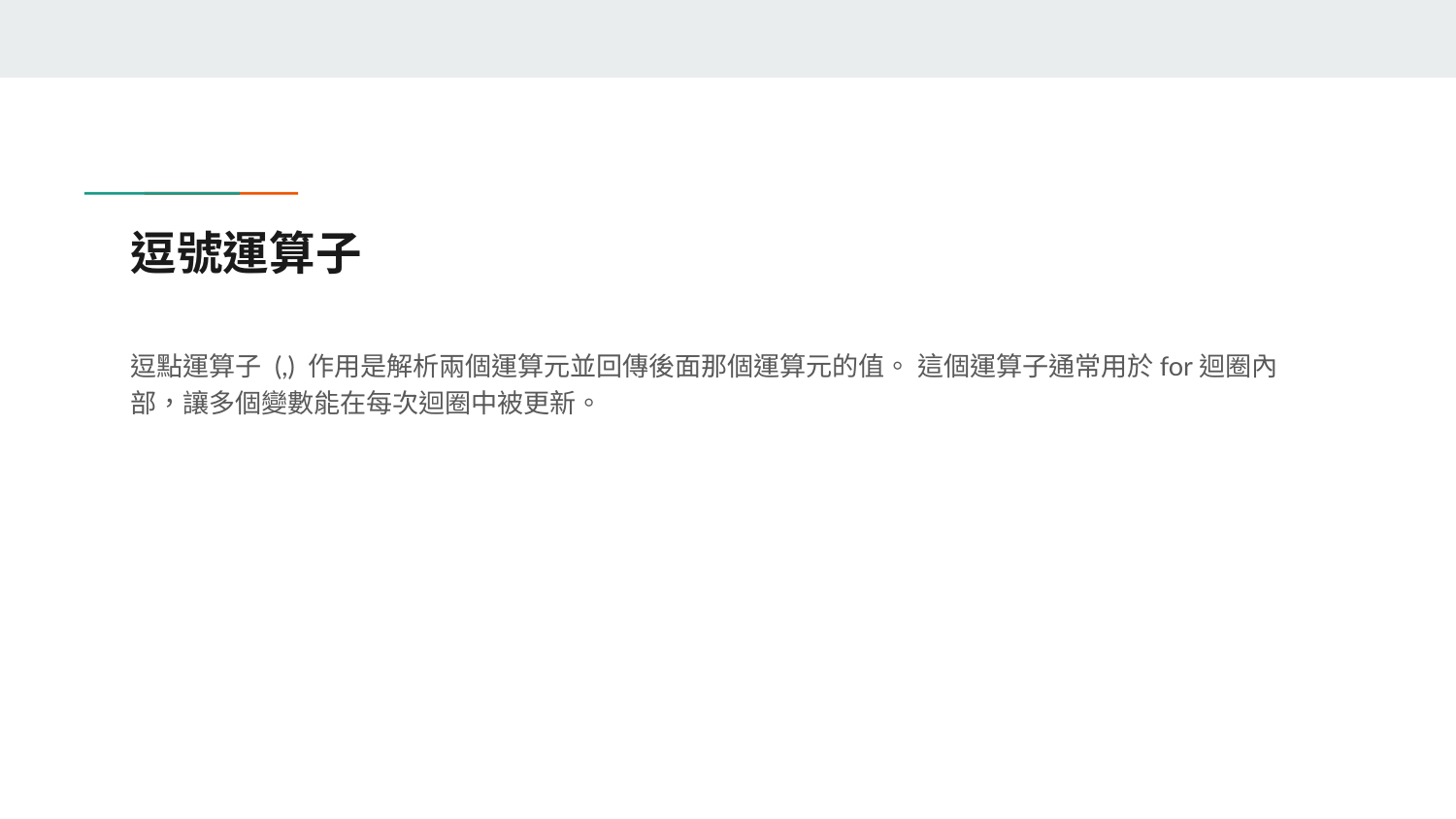

# 逗號運算子
逗點運算子 (,) 作用是解析兩個運算元並回傳後面那個運算元的值。 這個運算子通常用於for迴圈內部，讓多個變數能在每次迴圈中被更新。